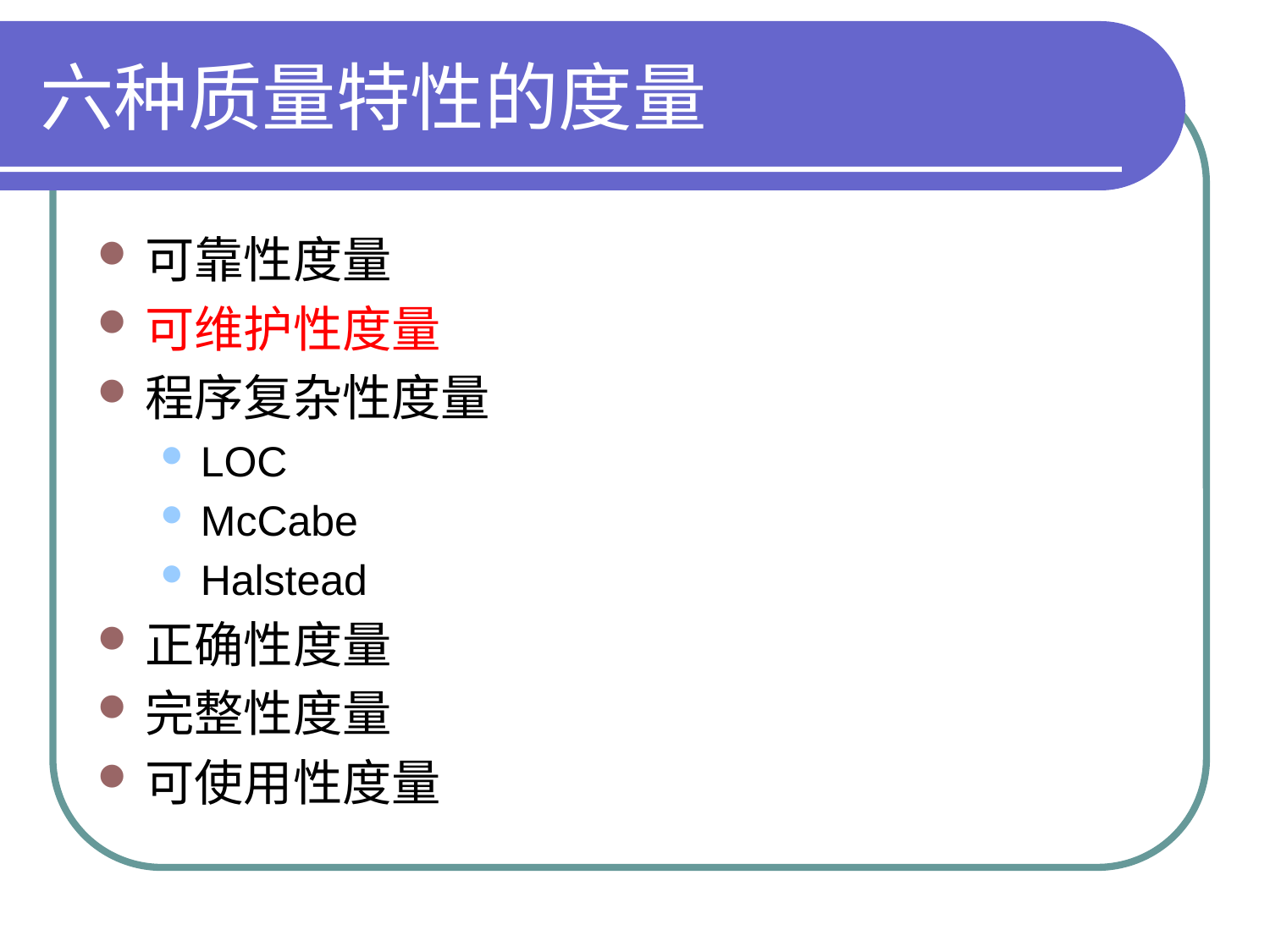

# 六种质量特性的度量
可靠性度量
可维护性度量
程序复杂性度量
LOC
McCabe
Halstead
正确性度量
完整性度量
可使用性度量

43